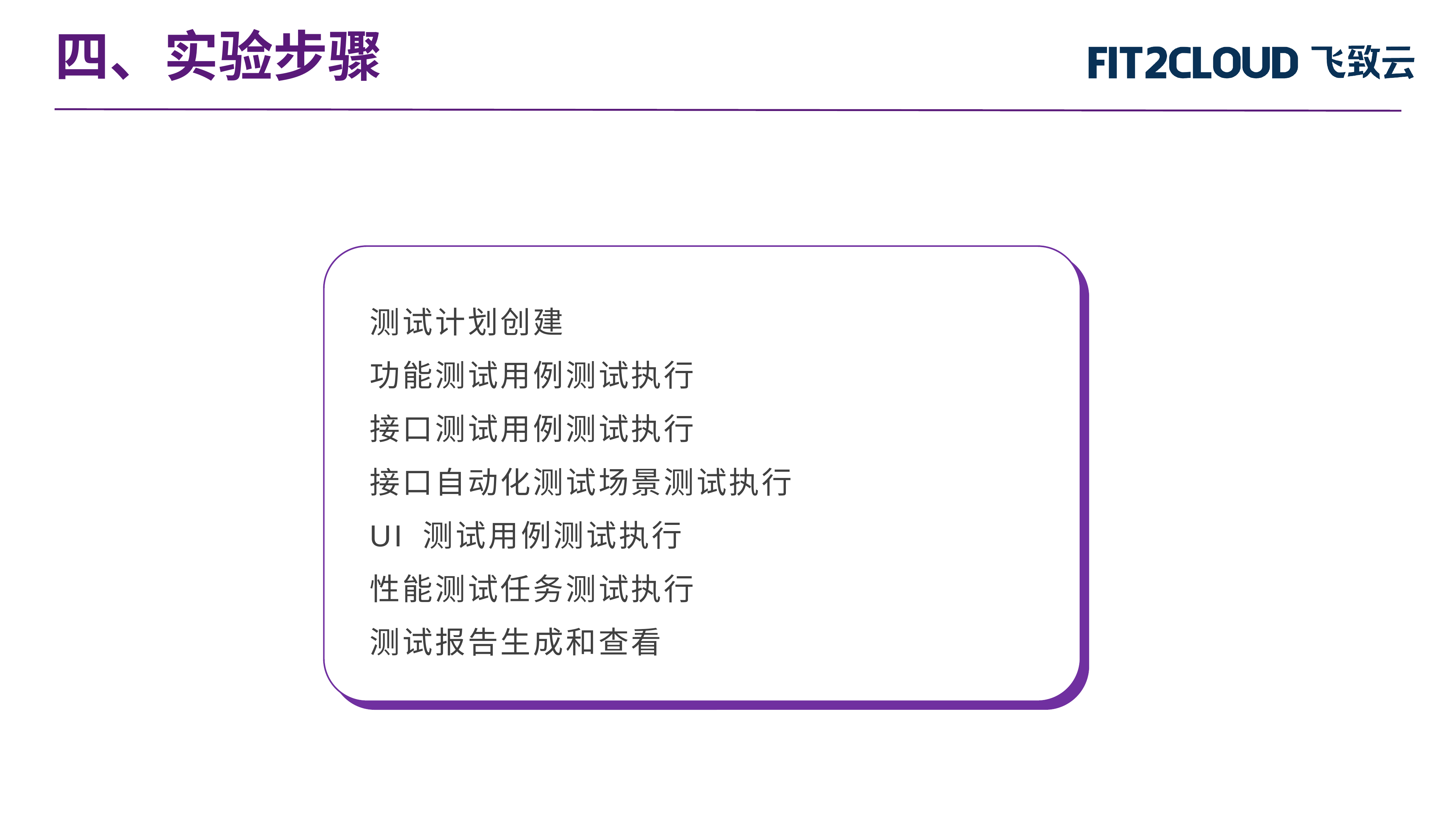

四、实验步骤

测试计划创建
功能测试用例测试执行
接口测试用例测试执行
接口自动化测试场景测试执行
UI 测试用例测试执行
性能测试任务测试执行
测试报告生成和查看